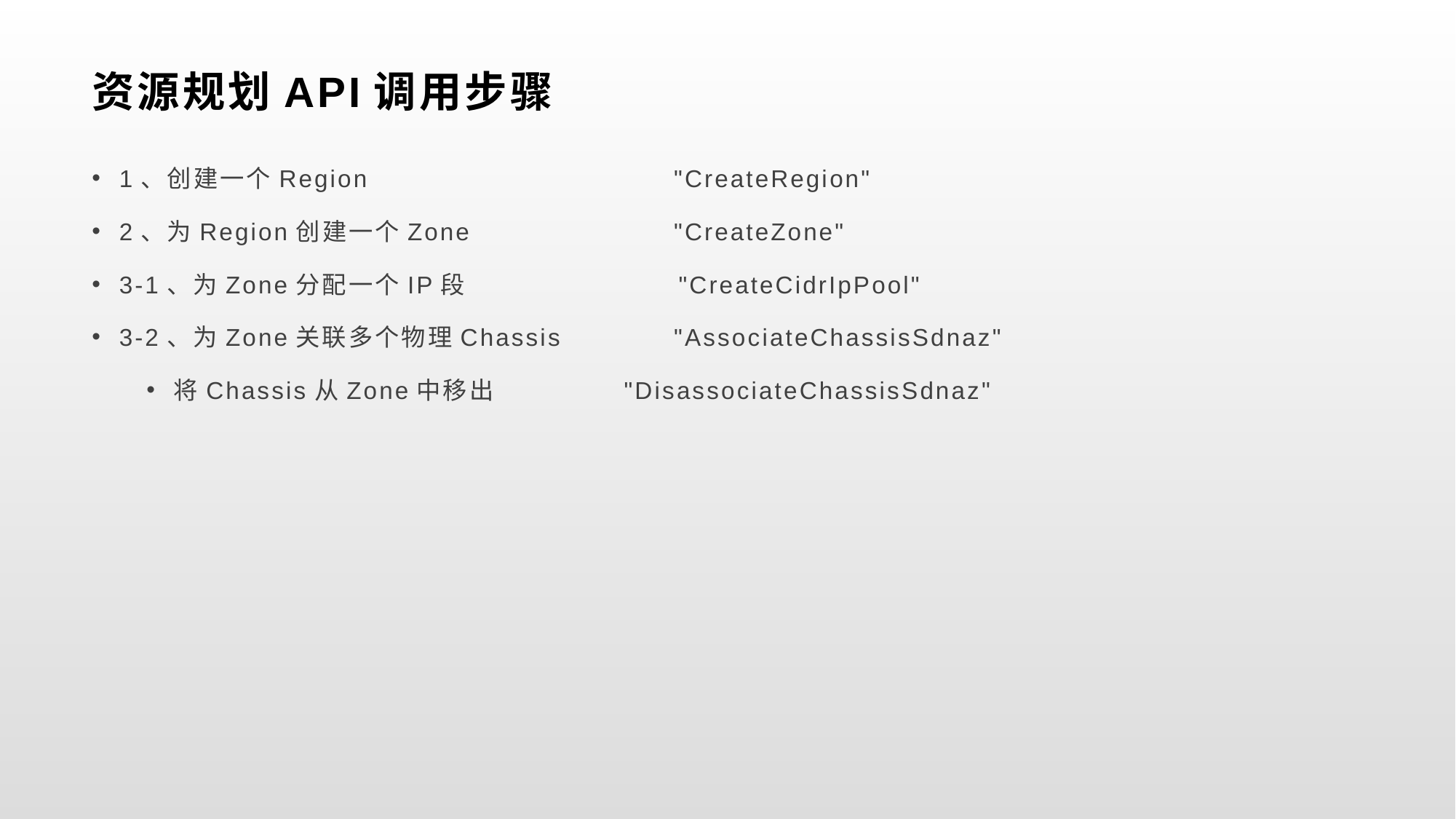

# 资源规划API调用步骤
1、创建一个Region	        		 "CreateRegion"
2、为Region创建一个Zone            	 "CreateZone"
3-1、为Zone分配一个IP段		 "CreateCidrIpPool"
3-2、为Zone关联多个物理Chassis	 "AssociateChassisSdnaz"
将Chassis从Zone中移出		 "DisassociateChassisSdnaz"